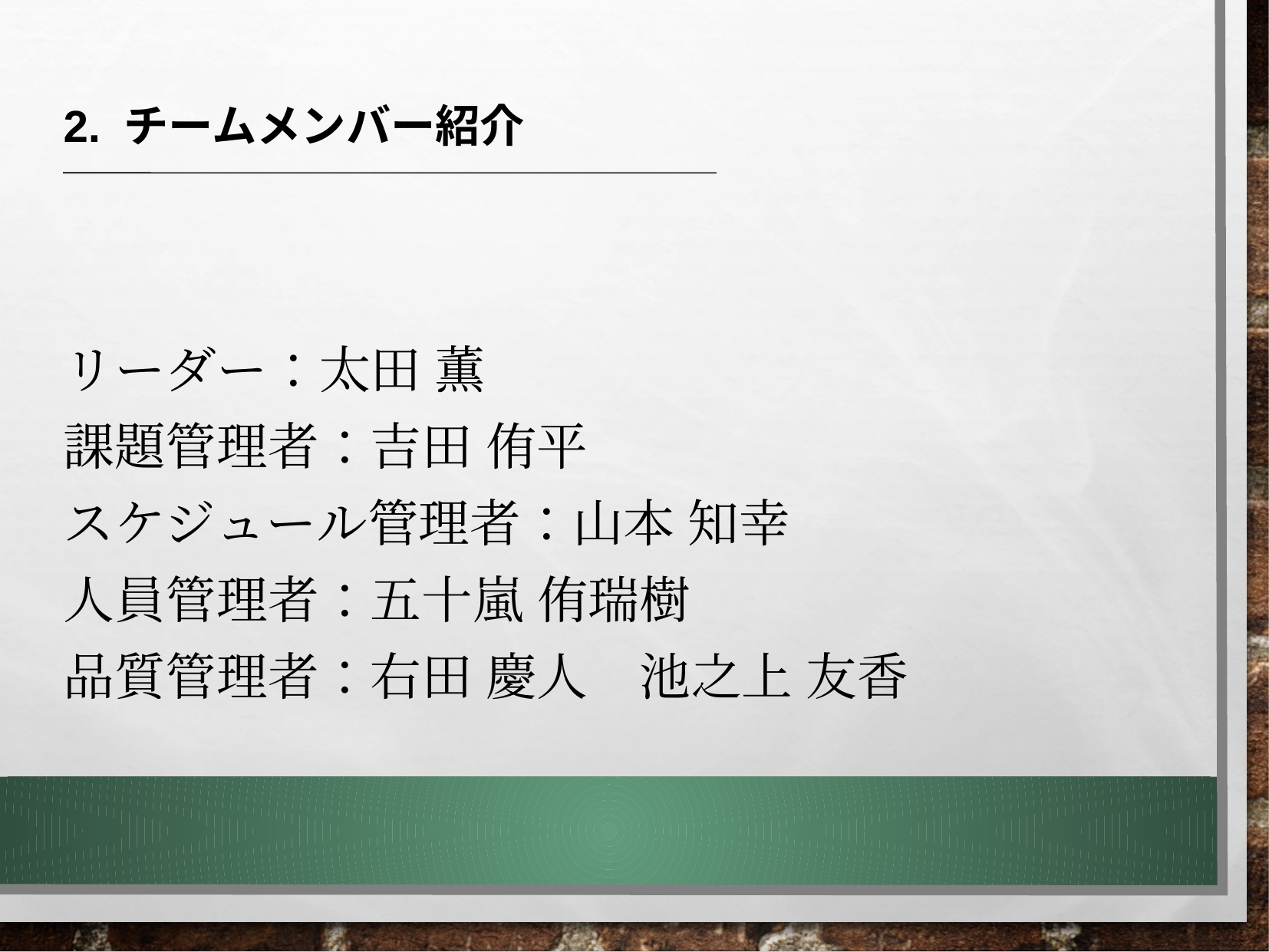

2. チームメンバー紹介

リーダー：太田 薫
課題管理者：吉田 侑平
スケジュール管理者：山本 知幸
人員管理者：五十嵐 侑瑞樹
品質管理者：右田 慶人　池之上 友香